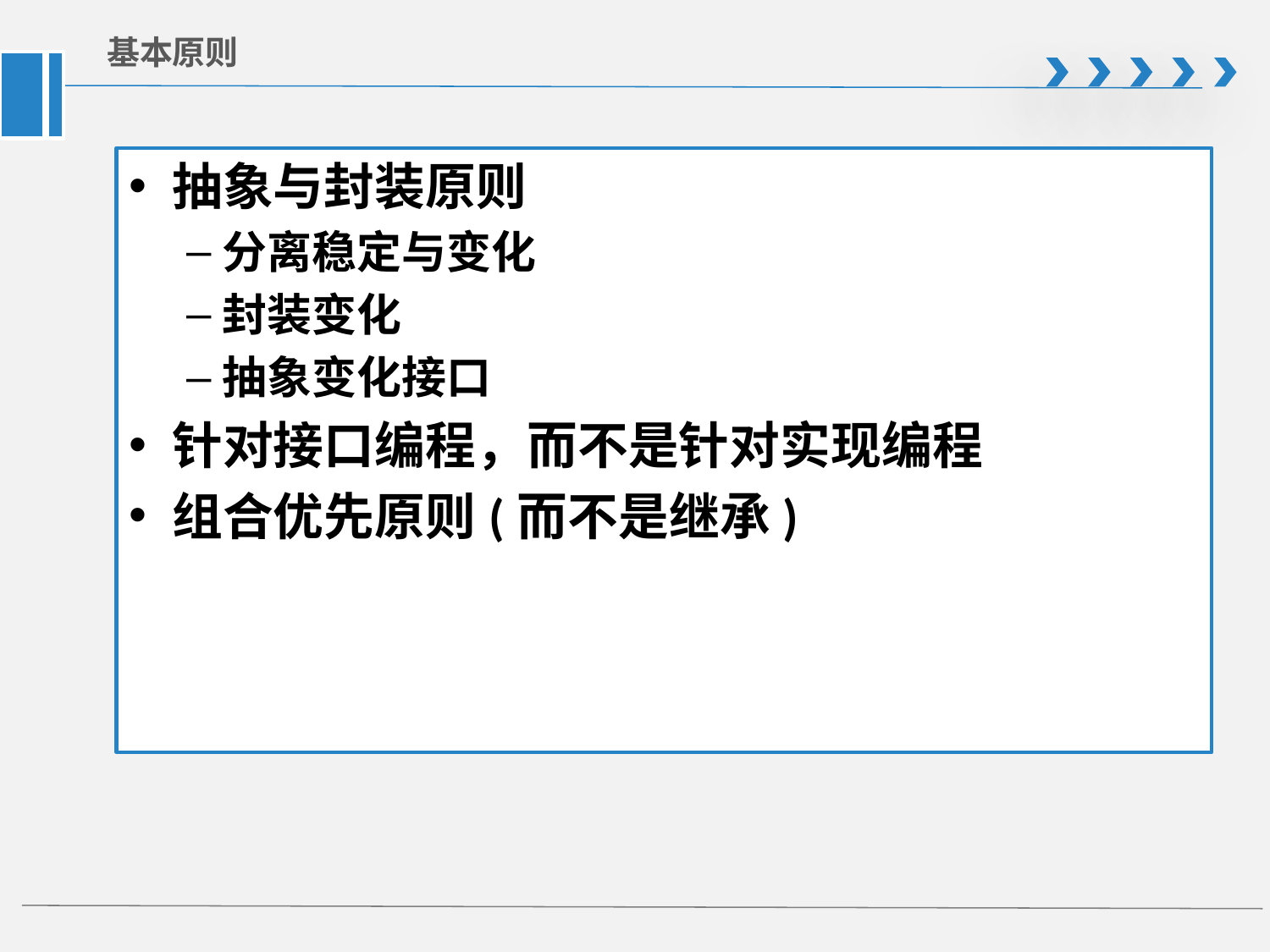

# 基本原则
抽象与封装原则
分离稳定与变化
封装变化
抽象变化接口
针对接口编程，而不是针对实现编程
组合优先原则(而不是继承)